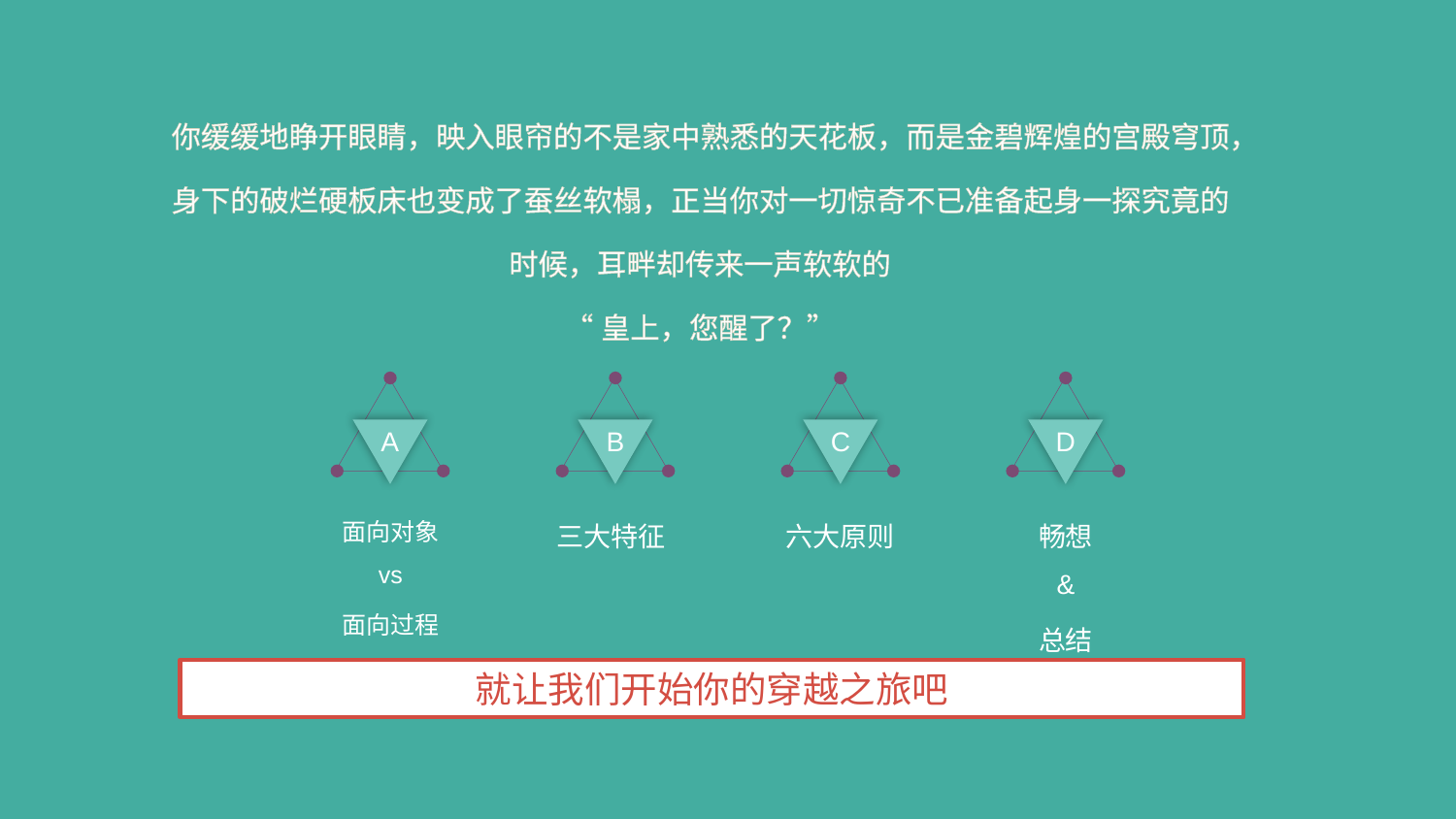

你缓缓地睁开眼睛，映入眼帘的不是家中熟悉的天花板，而是金碧辉煌的宫殿穹顶，身下的破烂硬板床也变成了蚕丝软榻，正当你对一切惊奇不已准备起身一探究竟的时候，耳畔却传来一声软软的
“皇上，您醒了？”

A

面向对象
vs
面向过程

B

三大特征

C

六大原则

D

畅想
&
总结
就让我们开始你的穿越之旅吧